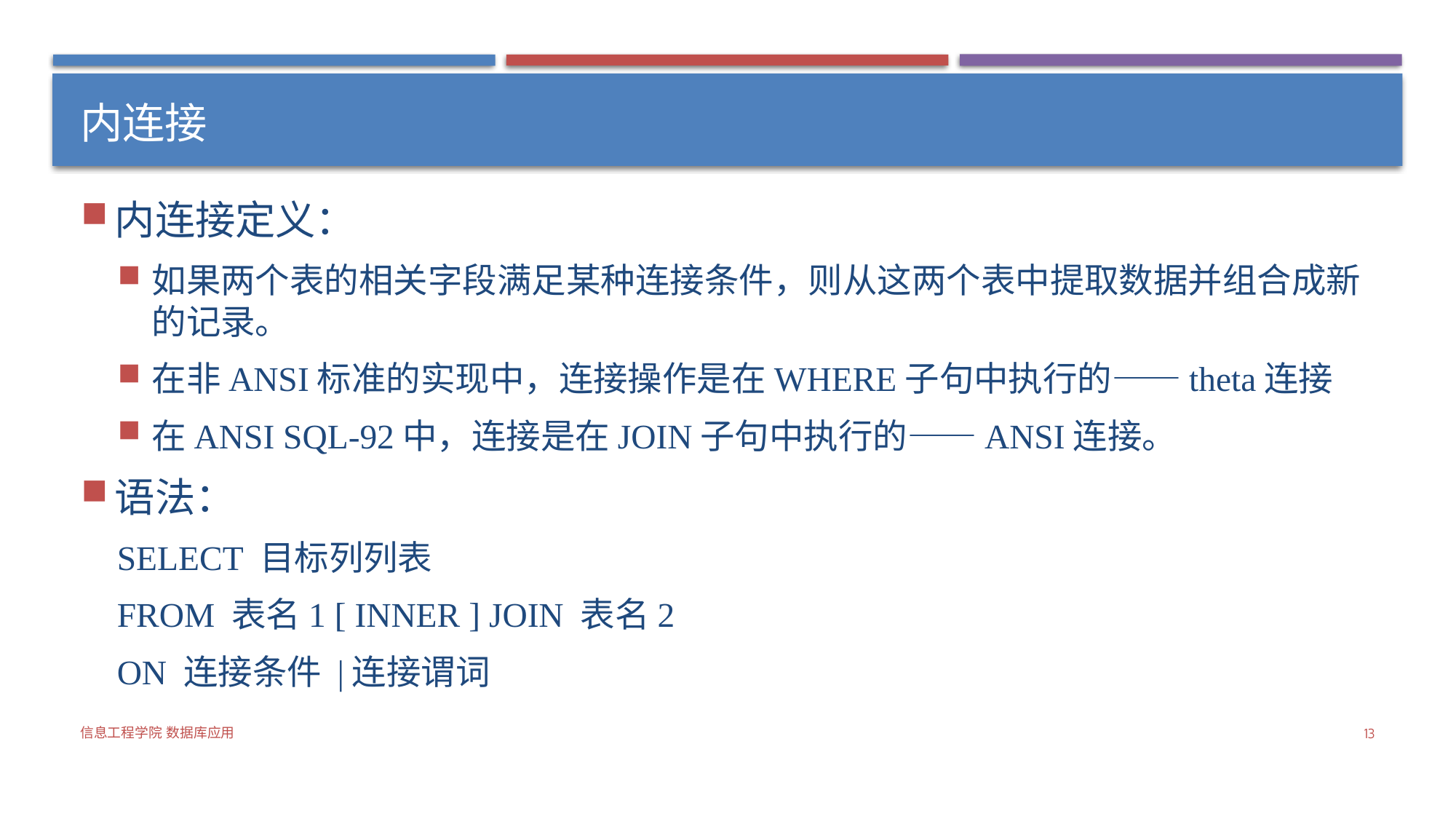

# 内连接
内连接定义：
如果两个表的相关字段满足某种连接条件，则从这两个表中提取数据并组合成新的记录。
在非ANSI标准的实现中，连接操作是在WHERE子句中执行的——theta连接
在ANSI SQL-92中，连接是在JOIN子句中执行的——ANSI连接。
语法：
SELECT 目标列列表
FROM 表名1 [ INNER ] JOIN 表名2
ON 连接条件 |连接谓词
信息工程学院 数据库应用
13